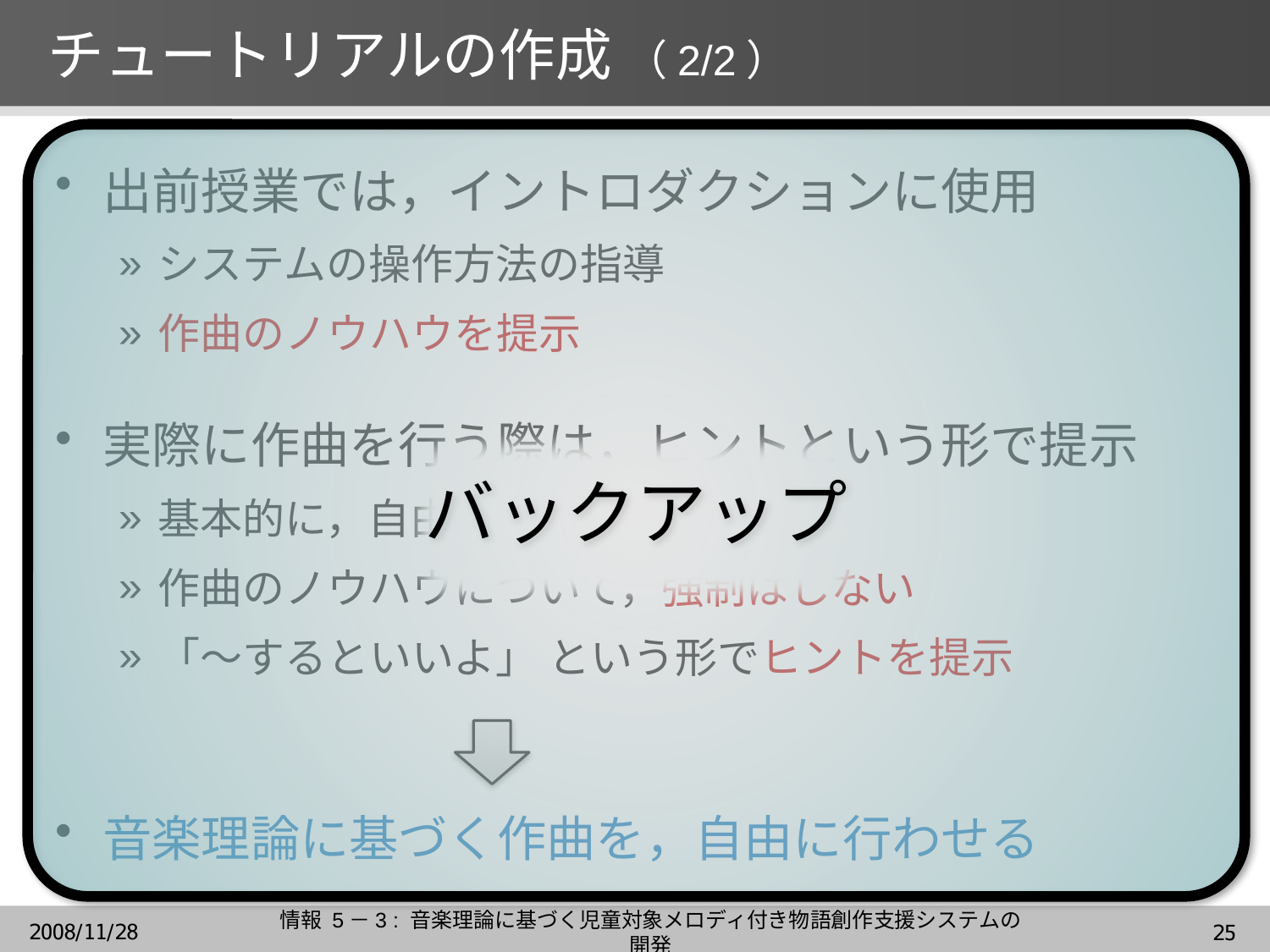

# チュートリアルの作成 （2/2）
バックアップ

出前授業では，イントロダクションに使用
システムの操作方法の指導
作曲のノウハウを提示

実際に作曲を行う際は，ヒントという形で提示
基本的に，自由に作曲させる
作曲のノウハウについて，強制はしない
「～するといいよ」 という形でヒントを提示

音楽理論に基づく作曲を，自由に行わせる

情報 5－3 : 音楽理論に基づく児童対象メロディ付き物語創作支援システムの開発
2008/11/28
25